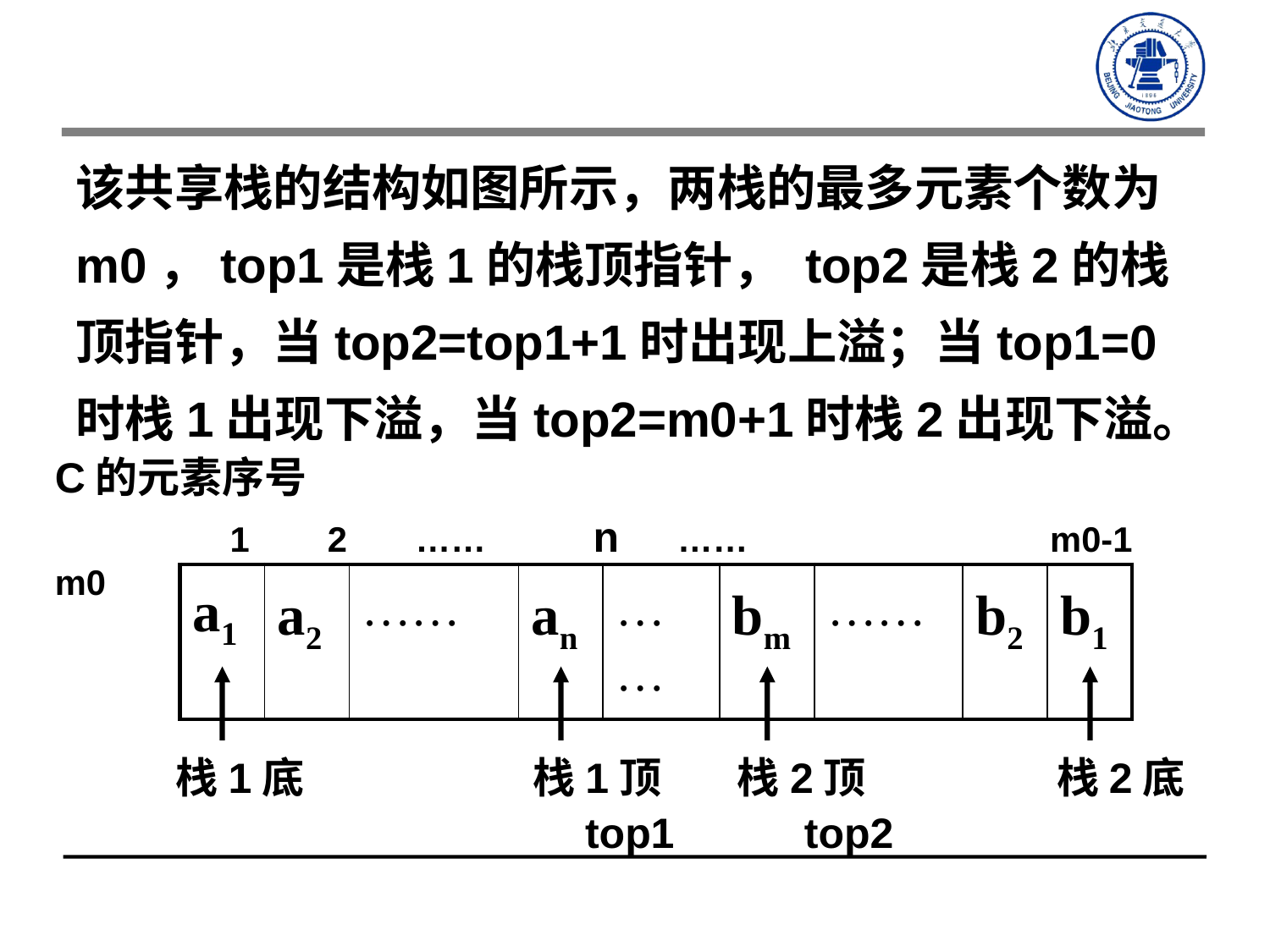

该共享栈的结构如图所示，两栈的最多元素个数为m0，top1是栈1的栈顶指针， top2是栈2的栈顶指针，当top2=top1+1时出现上溢；当top1=0时栈1出现下溢，当top2=m0+1时栈2出现下溢。
C的元素序号
                  1        2       ……           n      ……                               m0-1   m0
| a1 | a2 | …… | an | …… | bm | …… | b2 | b1 |
| --- | --- | --- | --- | --- | --- | --- | --- | --- |

  栈1底                        栈1顶        栈2顶                    栈2底
                                     top1           top2